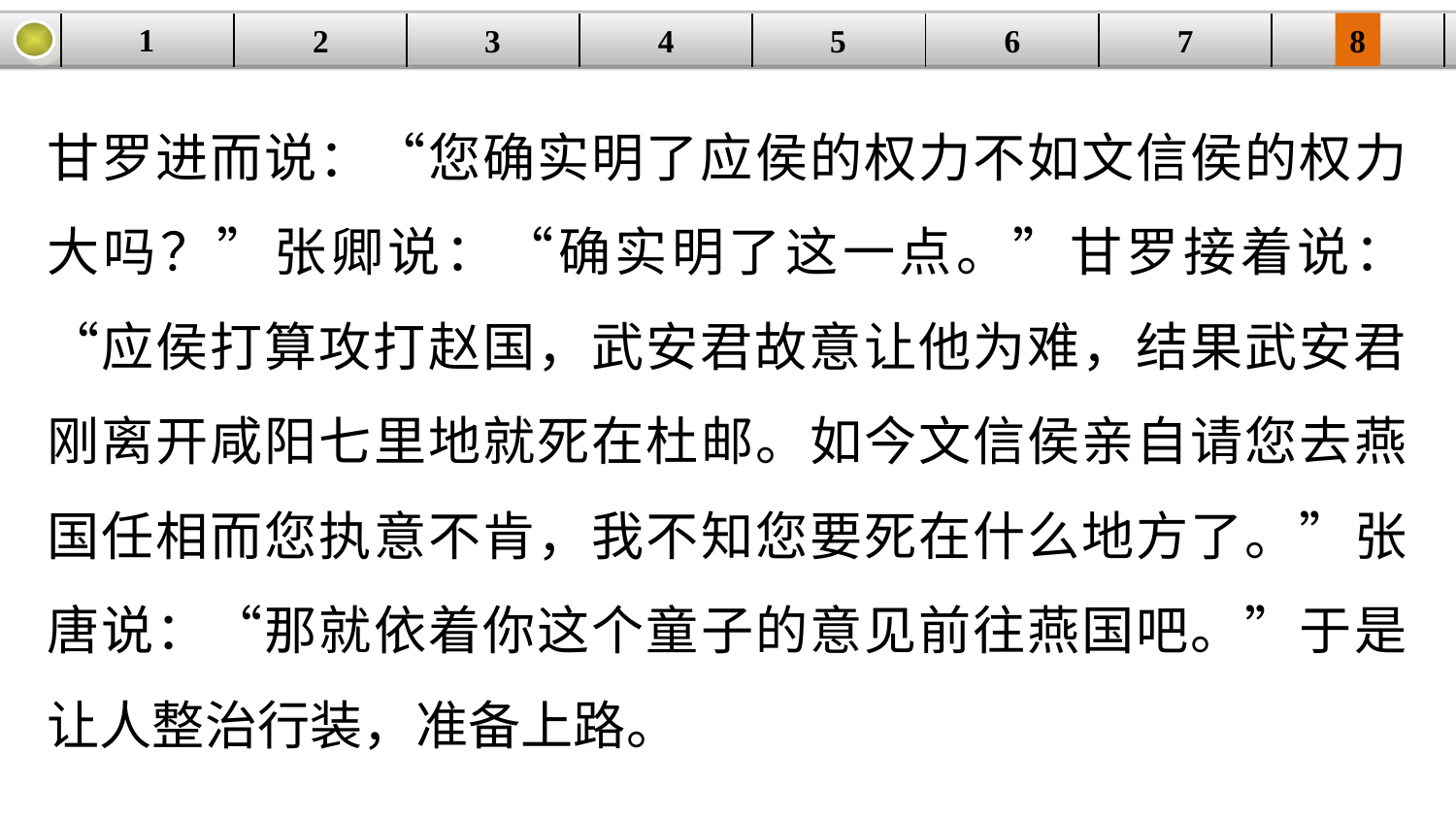

1
3
4
5
6
8
2
|  |  |  |  |  |  |  |  |
| --- | --- | --- | --- | --- | --- | --- | --- |
7

甘罗进而说：“您确实明了应侯的权力不如文信侯的权力大吗？”张卿说：“确实明了这一点。”甘罗接着说：“应侯打算攻打赵国，武安君故意让他为难，结果武安君刚离开咸阳七里地就死在杜邮。如今文信侯亲自请您去燕国任相而您执意不肯，我不知您要死在什么地方了。”张唐说：“那就依着你这个童子的意见前往燕国吧。”于是让人整治行装，准备上路。